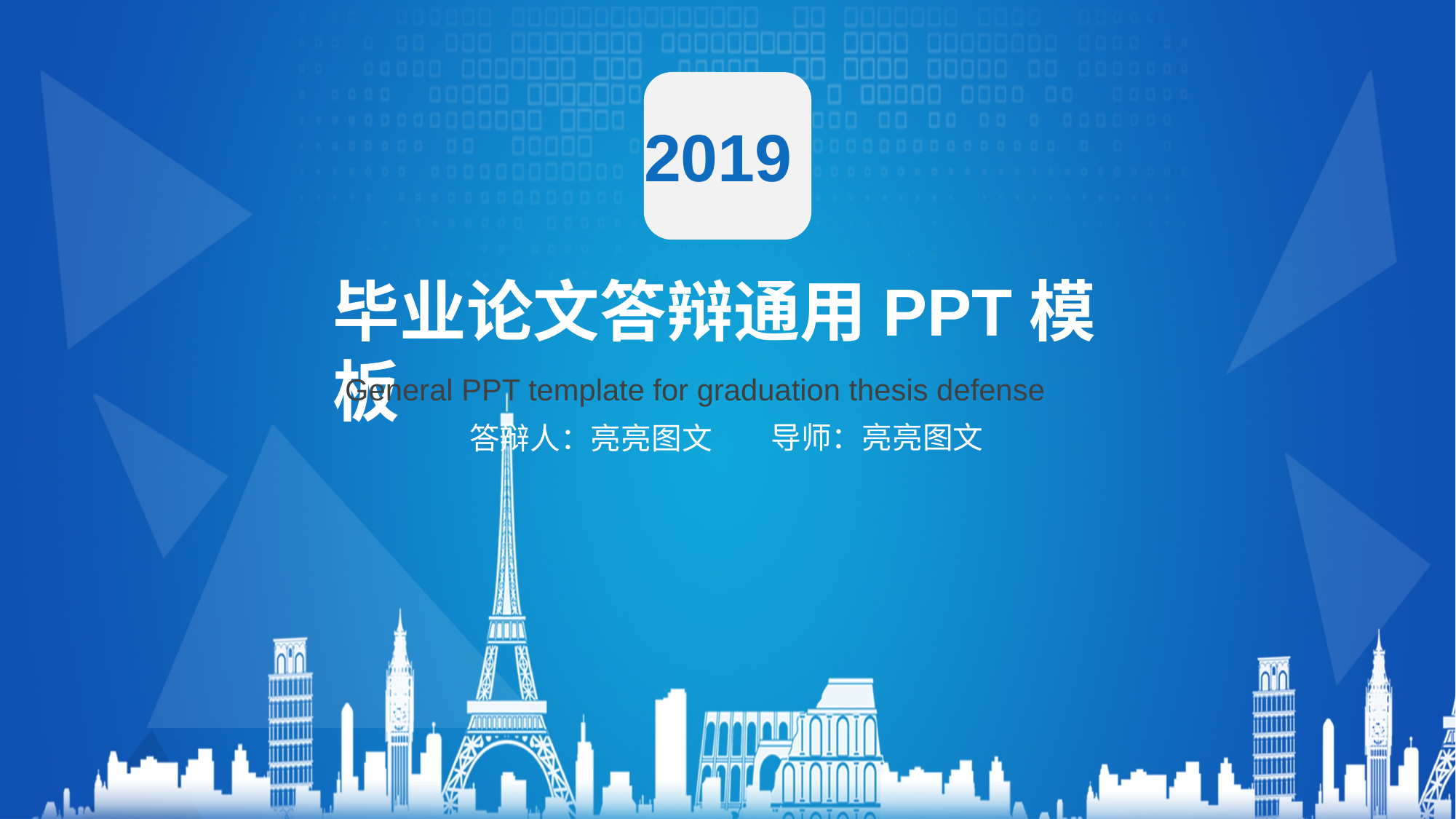

2019
毕业论文答辩通用PPT模板
General PPT template for graduation thesis defense
导师：亮亮图文
答辩人：亮亮图文